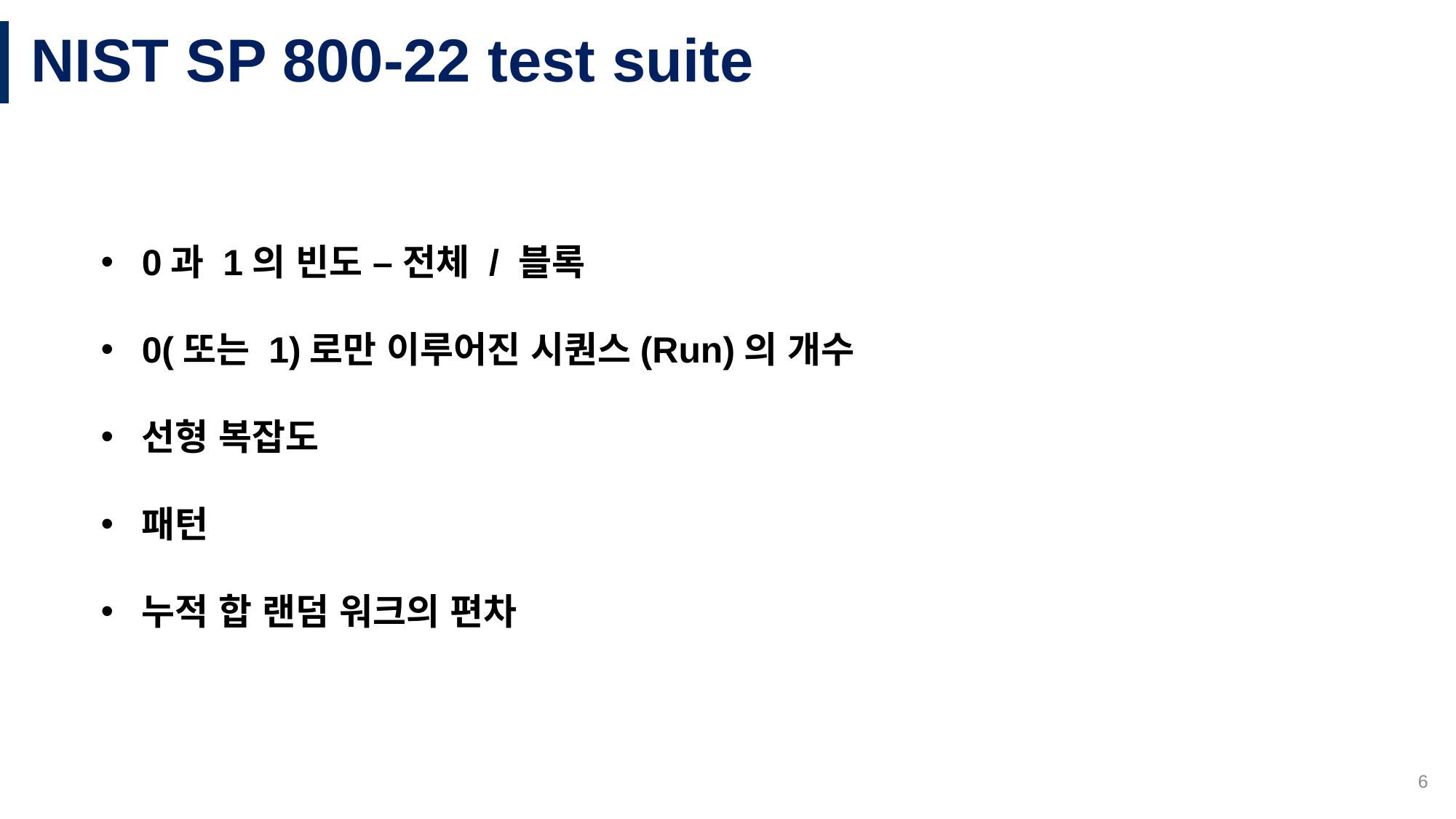

# NIST SP 800-22 test suite
0과 1의 빈도 – 전체 / 블록
0(또는 1)로만 이루어진 시퀀스(Run)의 개수
선형 복잡도
패턴
누적 합 랜덤 워크의 편차
6